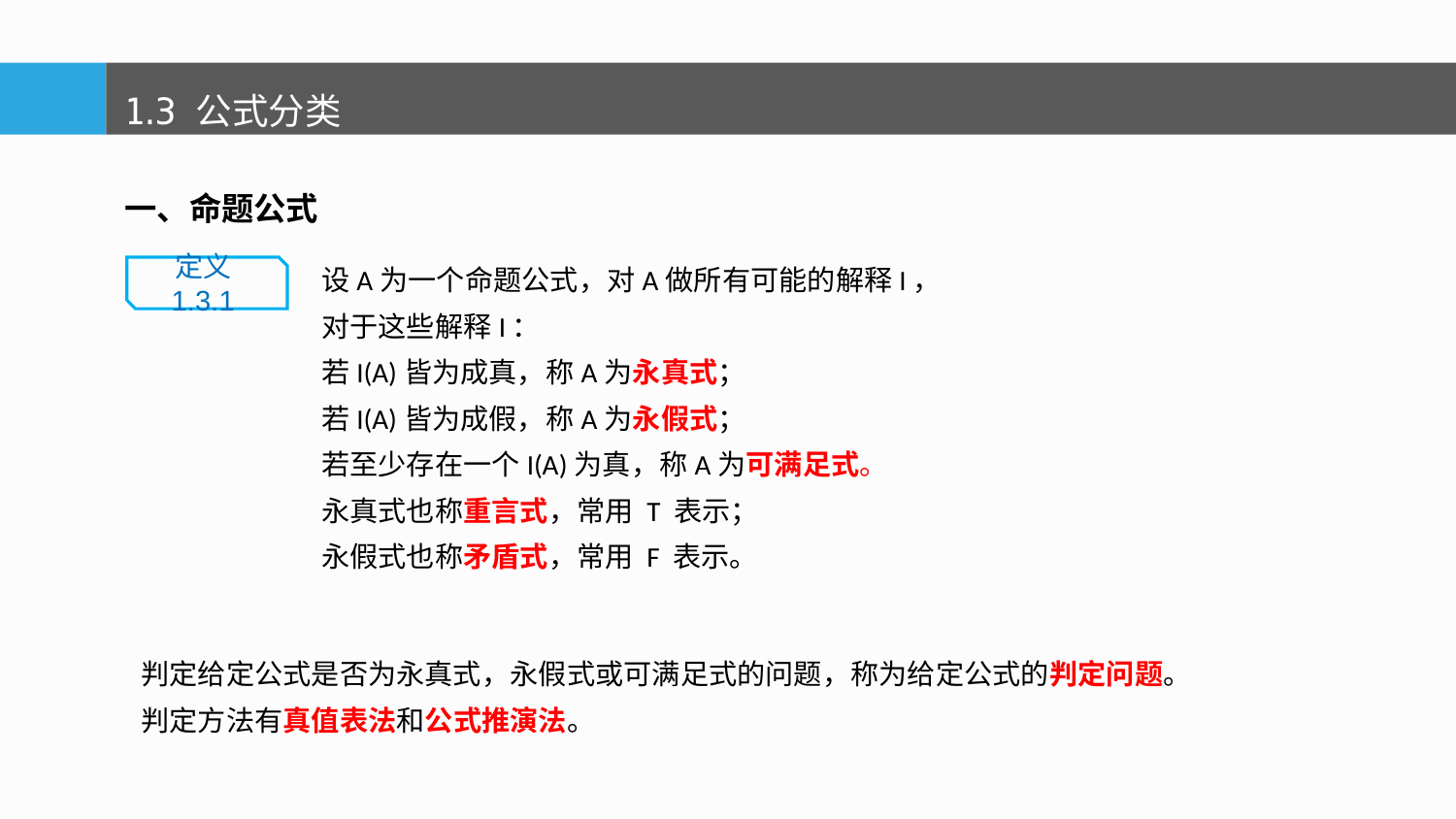

1.3 公式分类

一、命题公式
设A为一个命题公式，对A做所有可能的解释I，
对于这些解释I：
若I(A)皆为成真，称A为永真式；
若I(A)皆为成假，称A为永假式；
若至少存在一个I(A)为真，称A为可满足式。
永真式也称重言式，常用 T 表示；
永假式也称矛盾式，常用 F 表示。

定义1.3.1
判定给定公式是否为永真式，永假式或可满足式的问题，称为给定公式的判定问题。
判定方法有真值表法和公式推演法。